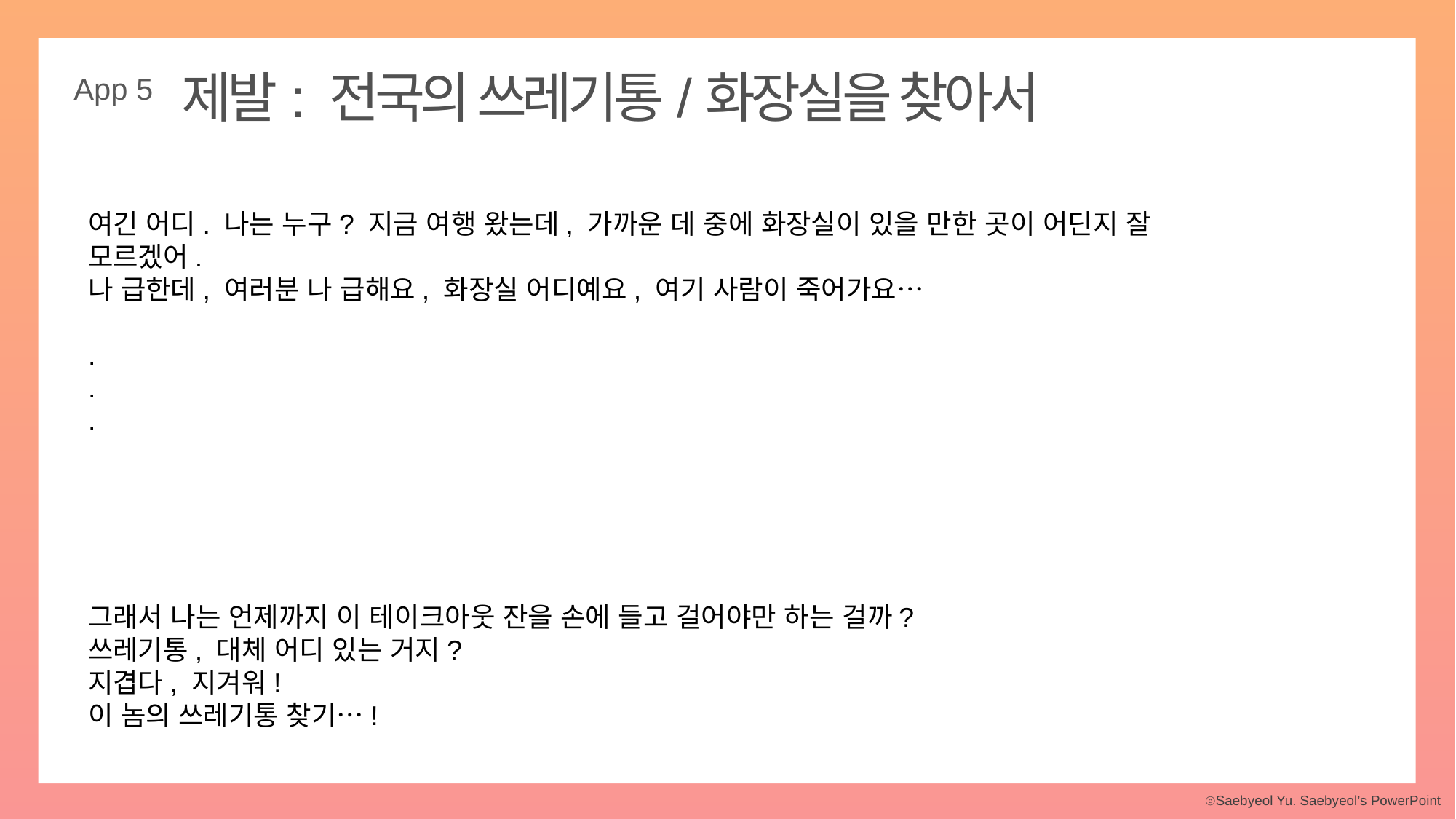

제발: 전국의 쓰레기통/화장실을 찾아서
App 5
여긴 어디. 나는 누구? 지금 여행 왔는데, 가까운 데 중에 화장실이 있을 만한 곳이 어딘지 잘 모르겠어.
나 급한데, 여러분 나 급해요, 화장실 어디예요, 여기 사람이 죽어가요…

.
.
.

그래서 나는 언제까지 이 테이크아웃 잔을 손에 들고 걸어야만 하는 걸까?
쓰레기통, 대체 어디 있는 거지?
지겹다, 지겨워!
이 놈의 쓰레기통 찾기…!